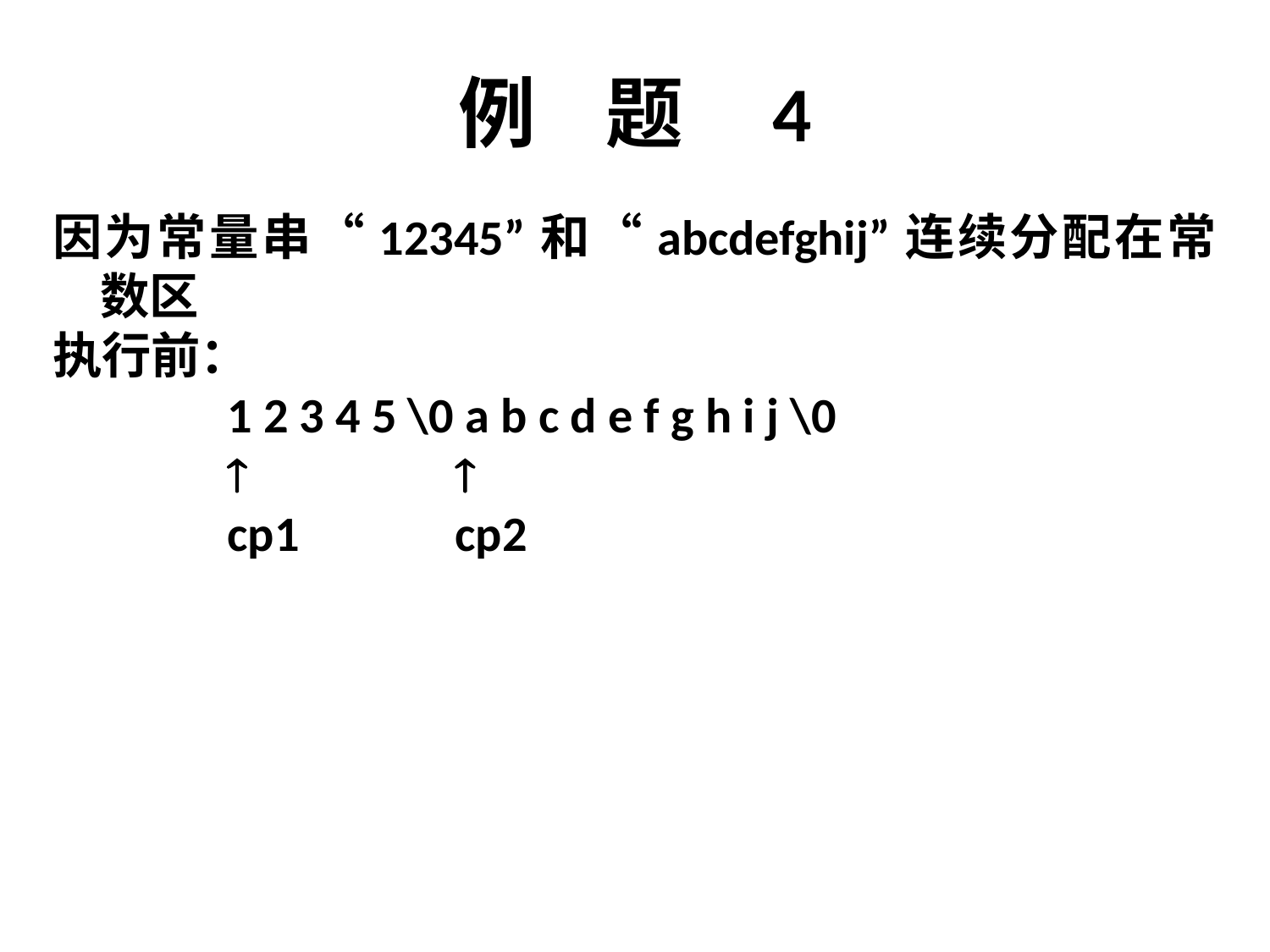

# 例    题    4
因为常量串“12345”和“abcdefghij”连续分配在常数区
执行前：
		1 2 3 4 5 \0 a b c d e f g h i j \0
		↑	         ↑
		cp1	         cp2